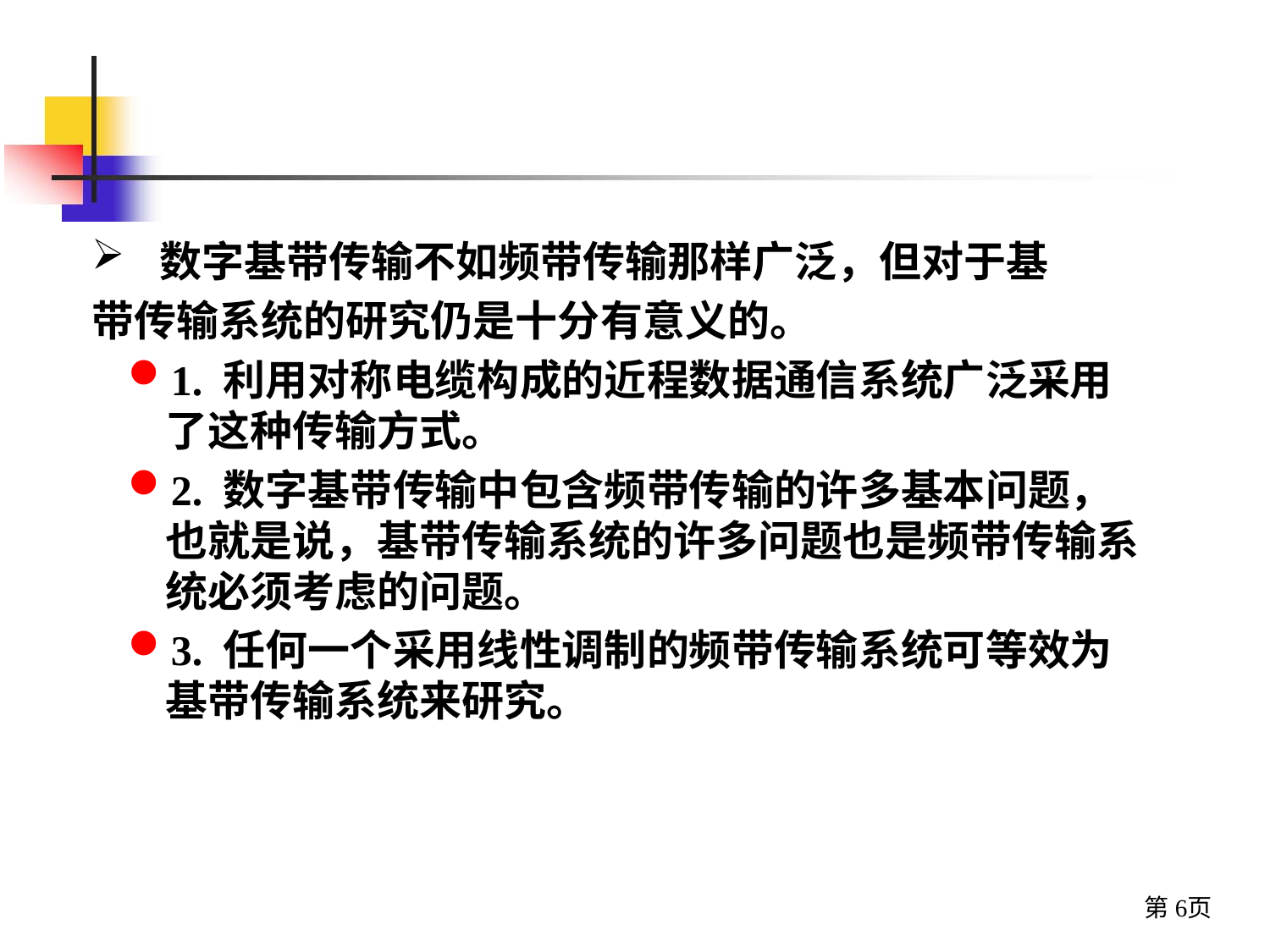

数字基带传输不如频带传输那样广泛，但对于基
带传输系统的研究仍是十分有意义的。
1. 利用对称电缆构成的近程数据通信系统广泛采用了这种传输方式。
2. 数字基带传输中包含频带传输的许多基本问题，也就是说，基带传输系统的许多问题也是频带传输系统必须考虑的问题。
3. 任何一个采用线性调制的频带传输系统可等效为基带传输系统来研究。
第6页